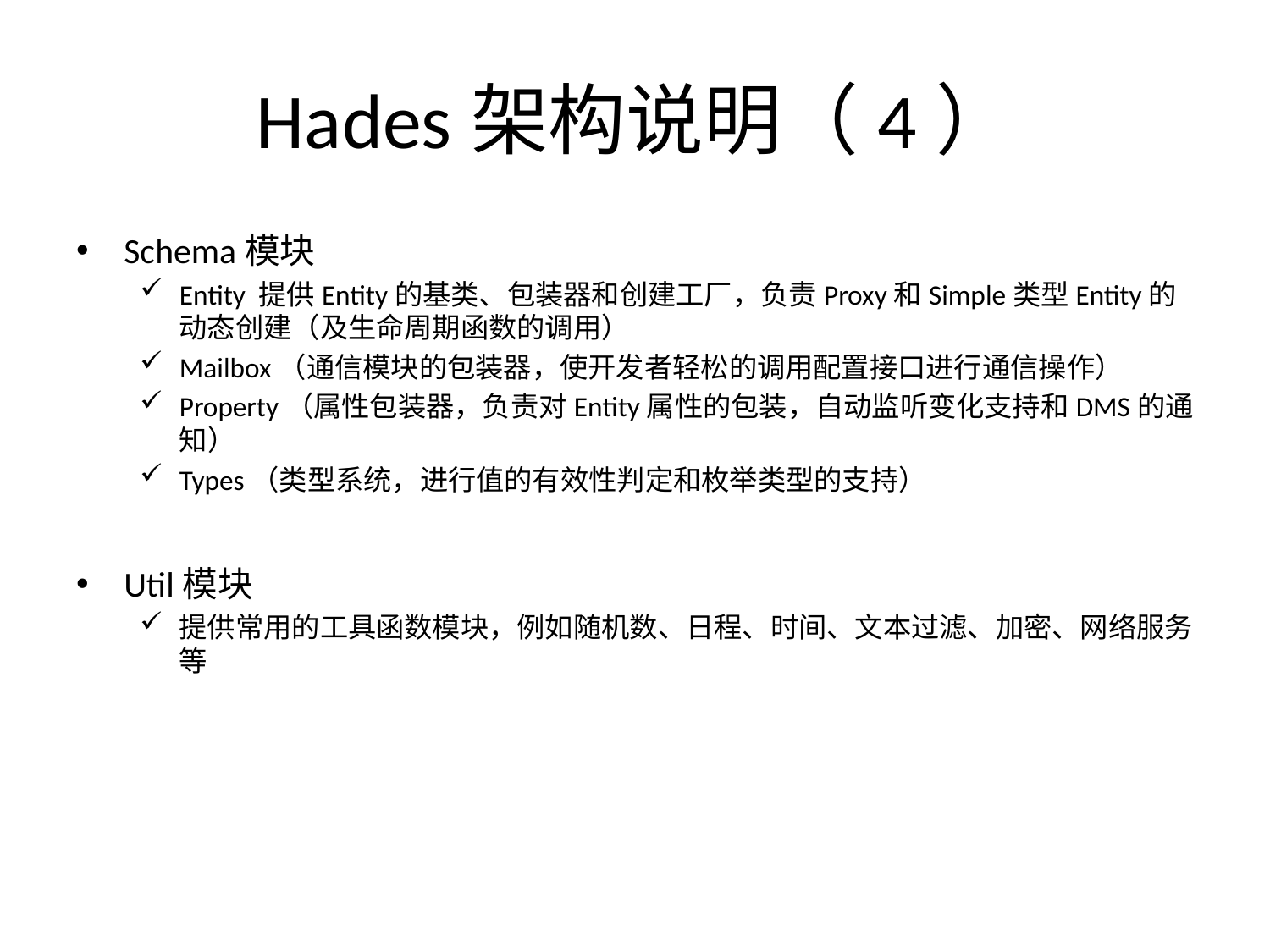

# Hades架构说明（4）
Schema模块
Entity 提供Entity的基类、包装器和创建工厂，负责Proxy和Simple类型Entity的动态创建（及生命周期函数的调用）
Mailbox（通信模块的包装器，使开发者轻松的调用配置接口进行通信操作）
Property（属性包装器，负责对Entity属性的包装，自动监听变化支持和DMS的通知）
Types（类型系统，进行值的有效性判定和枚举类型的支持）

Util模块
提供常用的工具函数模块，例如随机数、日程、时间、文本过滤、加密、网络服务等